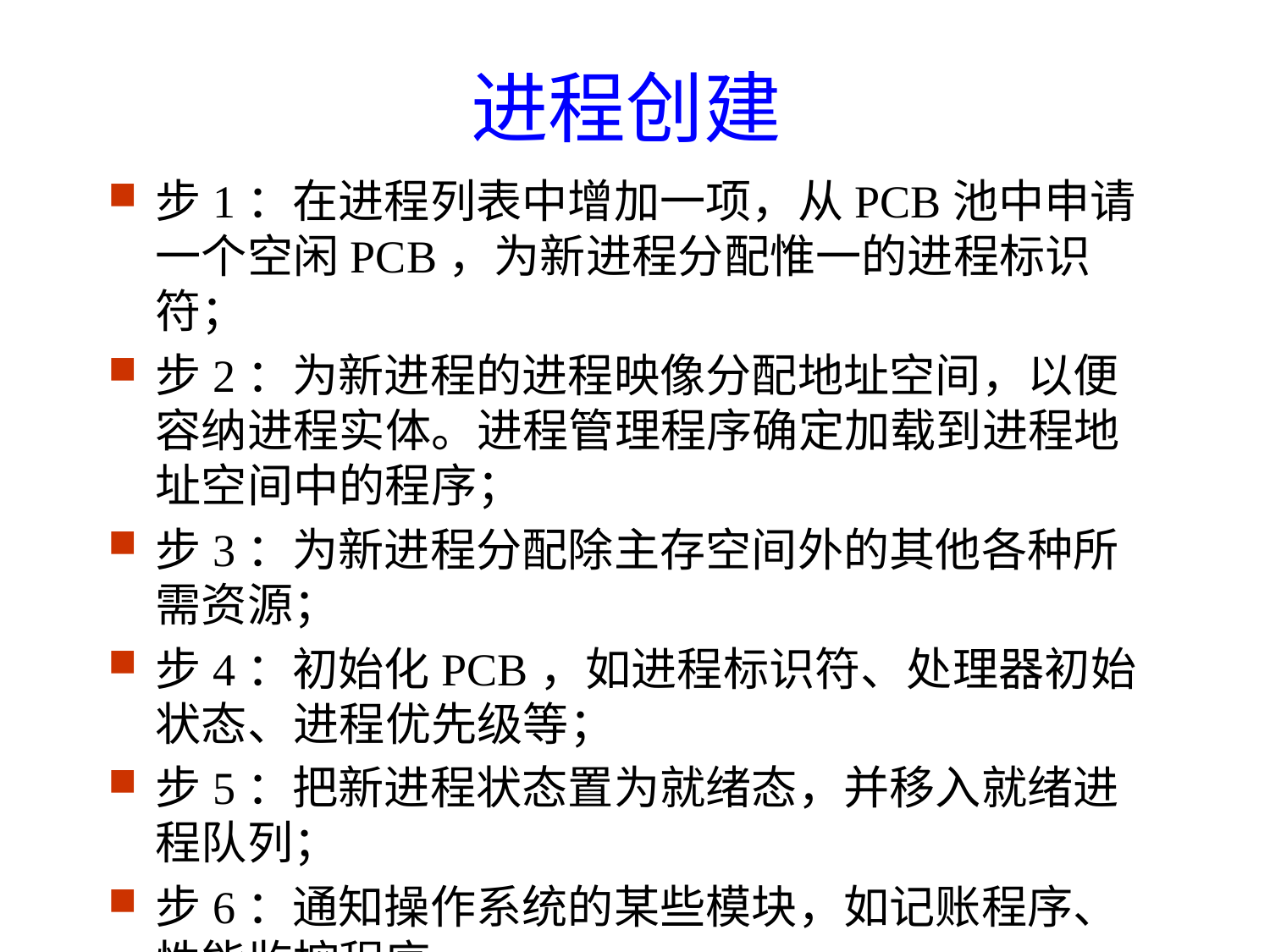

进程创建
步1：在进程列表中增加一项，从PCB池中申请一个空闲PCB，为新进程分配惟一的进程标识符；
步2：为新进程的进程映像分配地址空间，以便容纳进程实体。进程管理程序确定加载到进程地址空间中的程序；
步3：为新进程分配除主存空间外的其他各种所需资源；
步4：初始化PCB，如进程标识符、处理器初始状态、进程优先级等；
步5：把新进程状态置为就绪态，并移入就绪进程队列；
步6：通知操作系统的某些模块，如记账程序、性能监控程序。